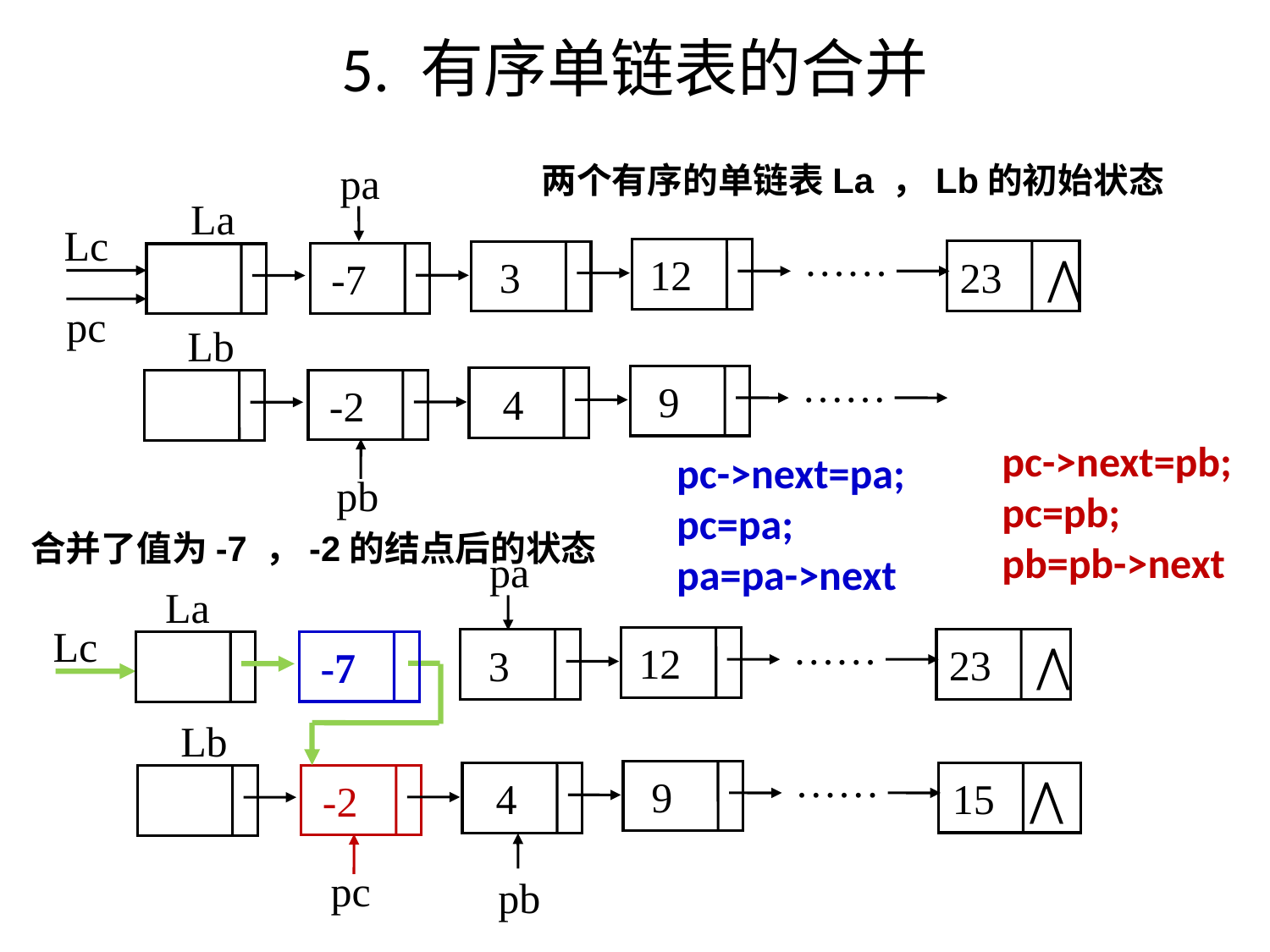

# 5. 有序单链表的合并
两个有序的单链表La ，Lb的初始状态
pa

La

Lc

……

12

23    ⋀

3

-7

pc

Lb

……

9

4

-2

pc->next=pb;
pc=pb;
pb=pb->next

pb
pc->next=pa;
pc=pa;
pa=pa->next
pa

La

……

Lc

12

23    ⋀

3

-7

合并了值为-7 ，-2的结点后的状态

Lb

……

9

 15   ⋀

4

-2

pb

pc